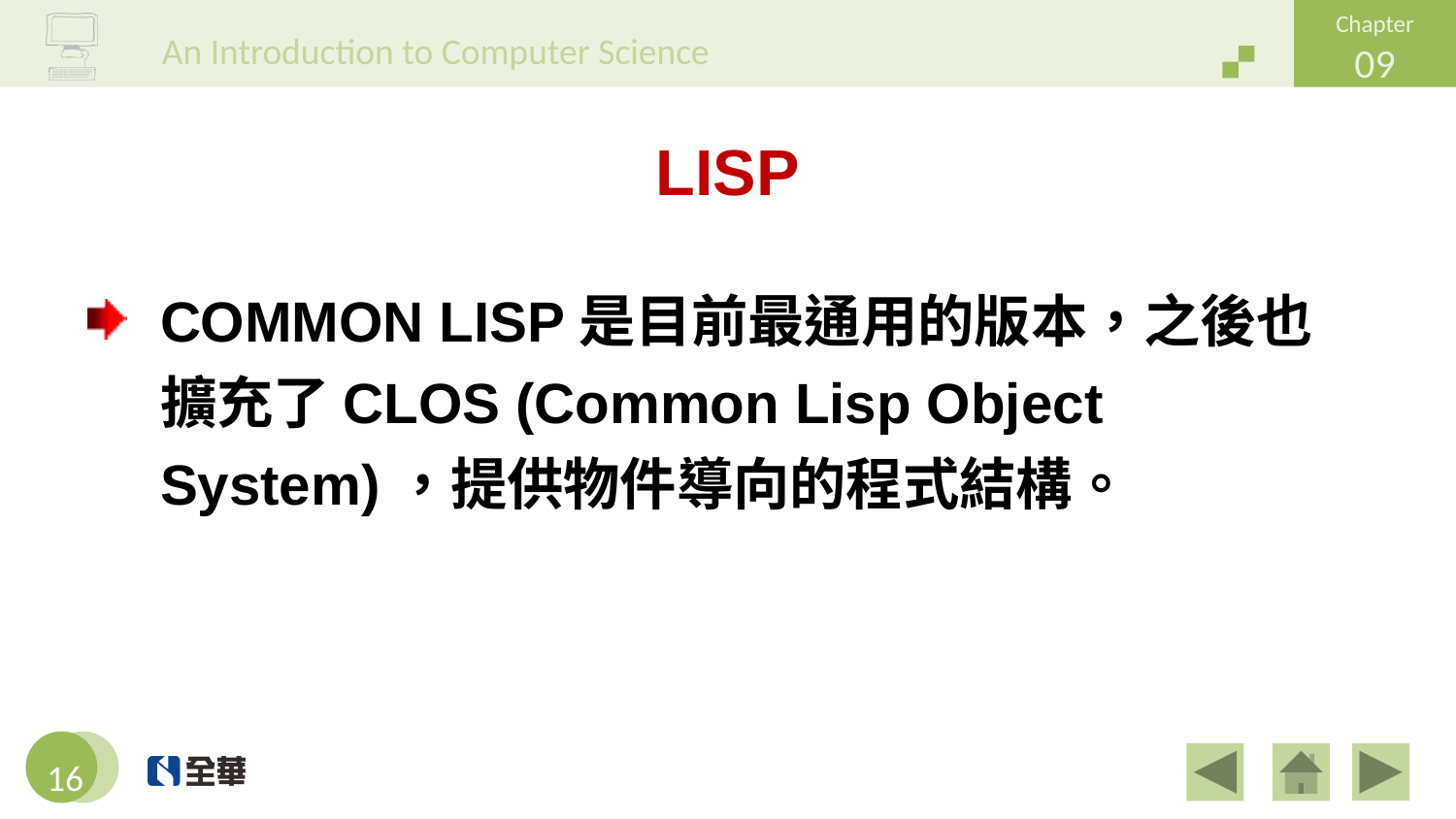

# LISP
COMMON LISP是目前最通用的版本，之後也擴充了CLOS (Common Lisp Object System)，提供物件導向的程式結構。